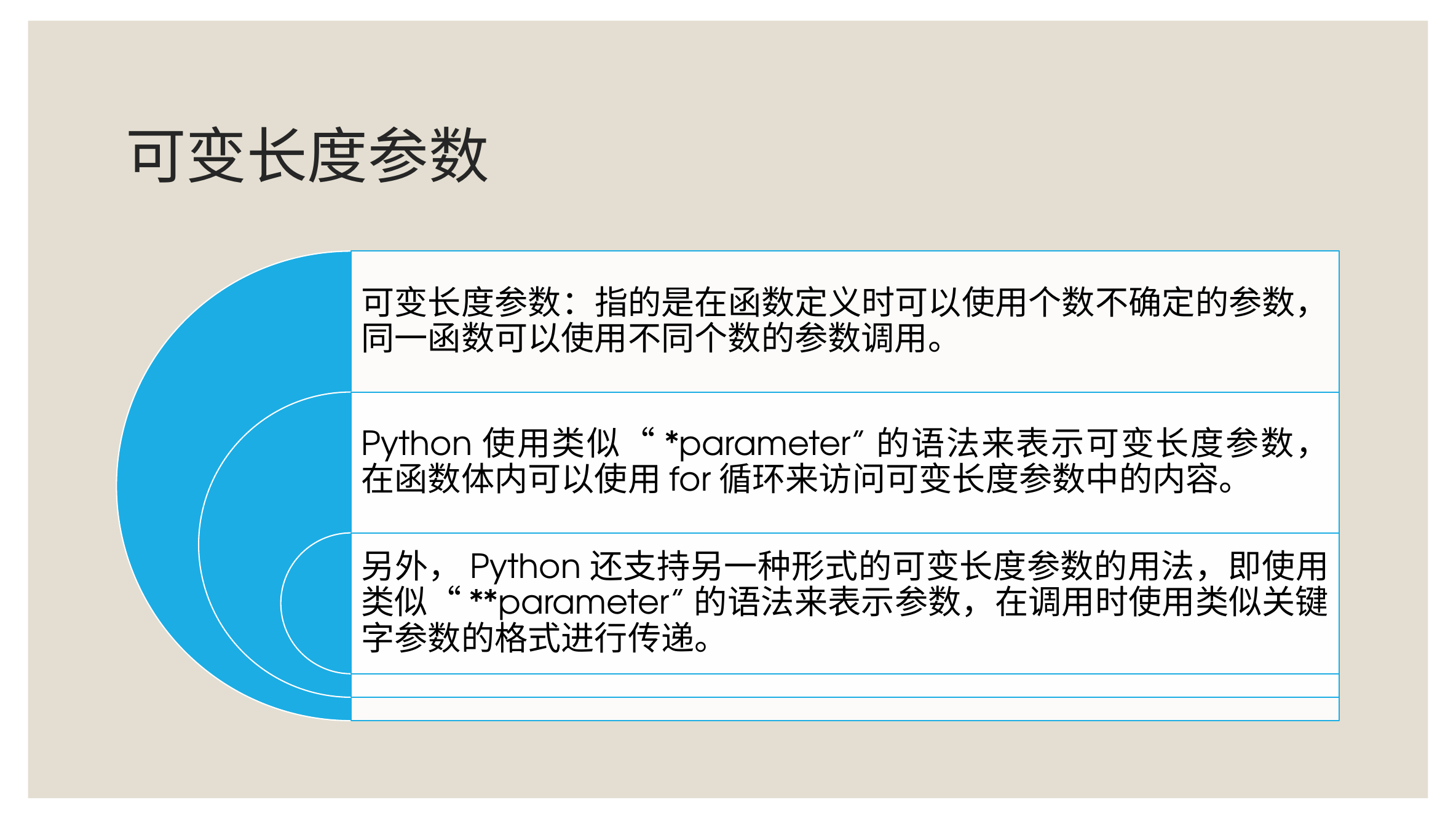

# 可变长度参数
可变长度参数：指的是在函数定义时可以使用个数不确定的参数，同一函数可以使用不同个数的参数调用。
Python使用类似“*parameter”的语法来表示可变长度参数，在函数体内可以使用for循环来访问可变长度参数中的内容。
另外，Python还支持另一种形式的可变长度参数的用法，即使用类似“**parameter”的语法来表示参数，在调用时使用类似关键字参数的格式进行传递。